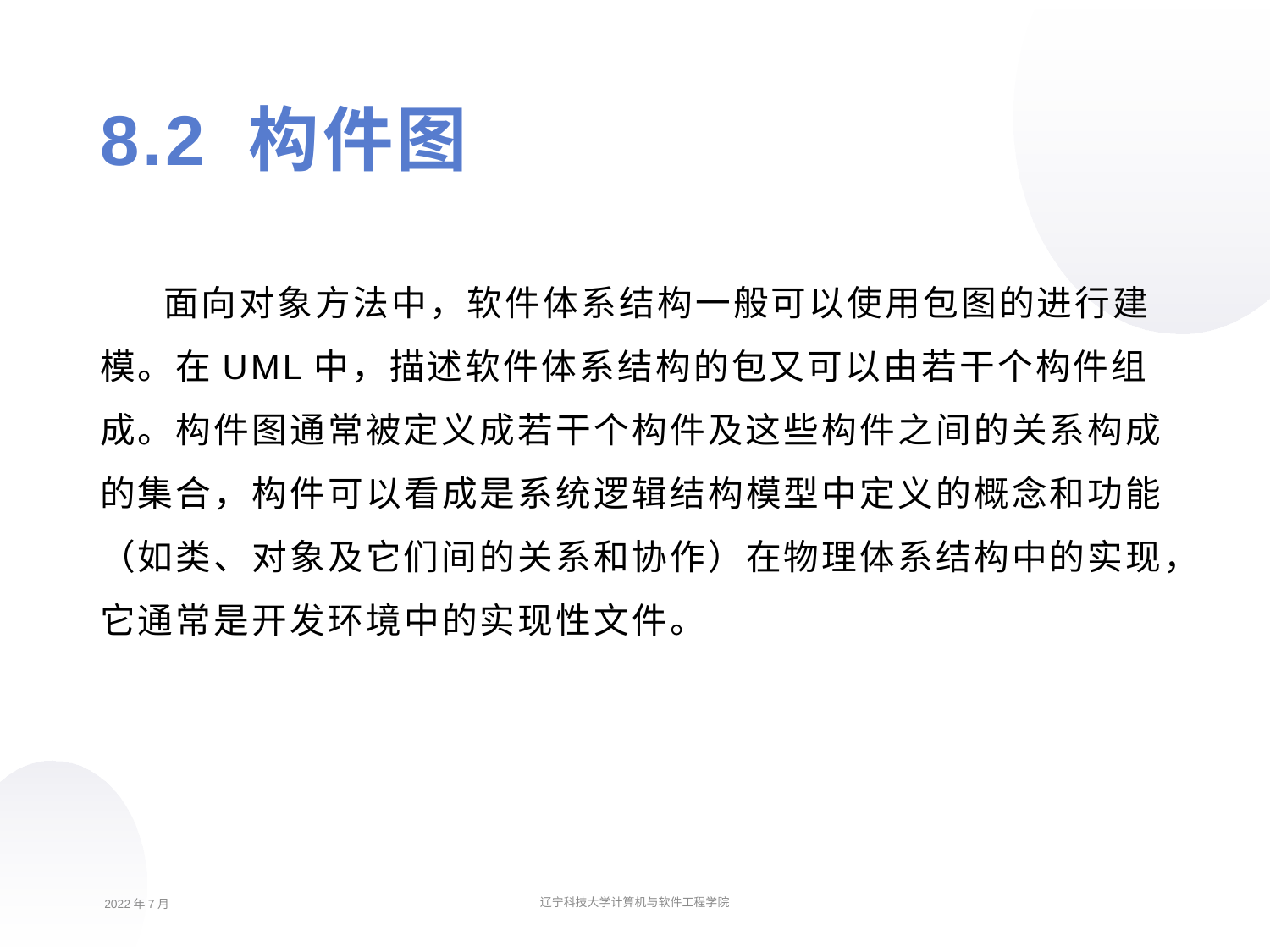

8.2 构件图
面向对象方法中，软件体系结构一般可以使用包图的进行建模。在UML中，描述软件体系结构的包又可以由若干个构件组成。构件图通常被定义成若干个构件及这些构件之间的关系构成的集合，构件可以看成是系统逻辑结构模型中定义的概念和功能（如类、对象及它们间的关系和协作）在物理体系结构中的实现，它通常是开发环境中的实现性文件。

2022年7月
辽宁科技大学计算机与软件工程学院
30